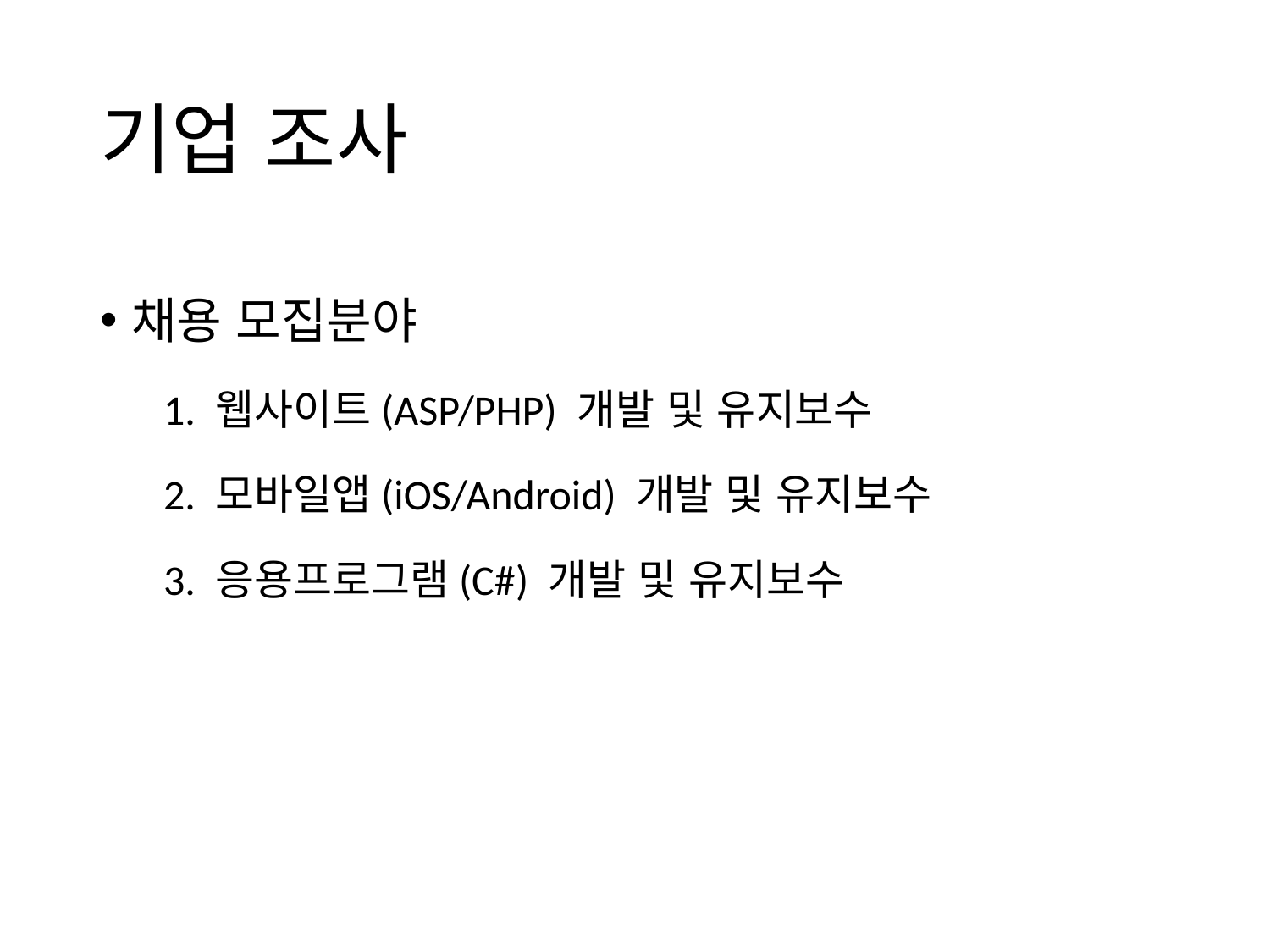

# 기업 조사
채용 모집분야
1. 웹사이트(ASP/PHP) 개발 및 유지보수
2. 모바일앱(iOS/Android) 개발 및 유지보수
3. 응용프로그램(C#) 개발 및 유지보수